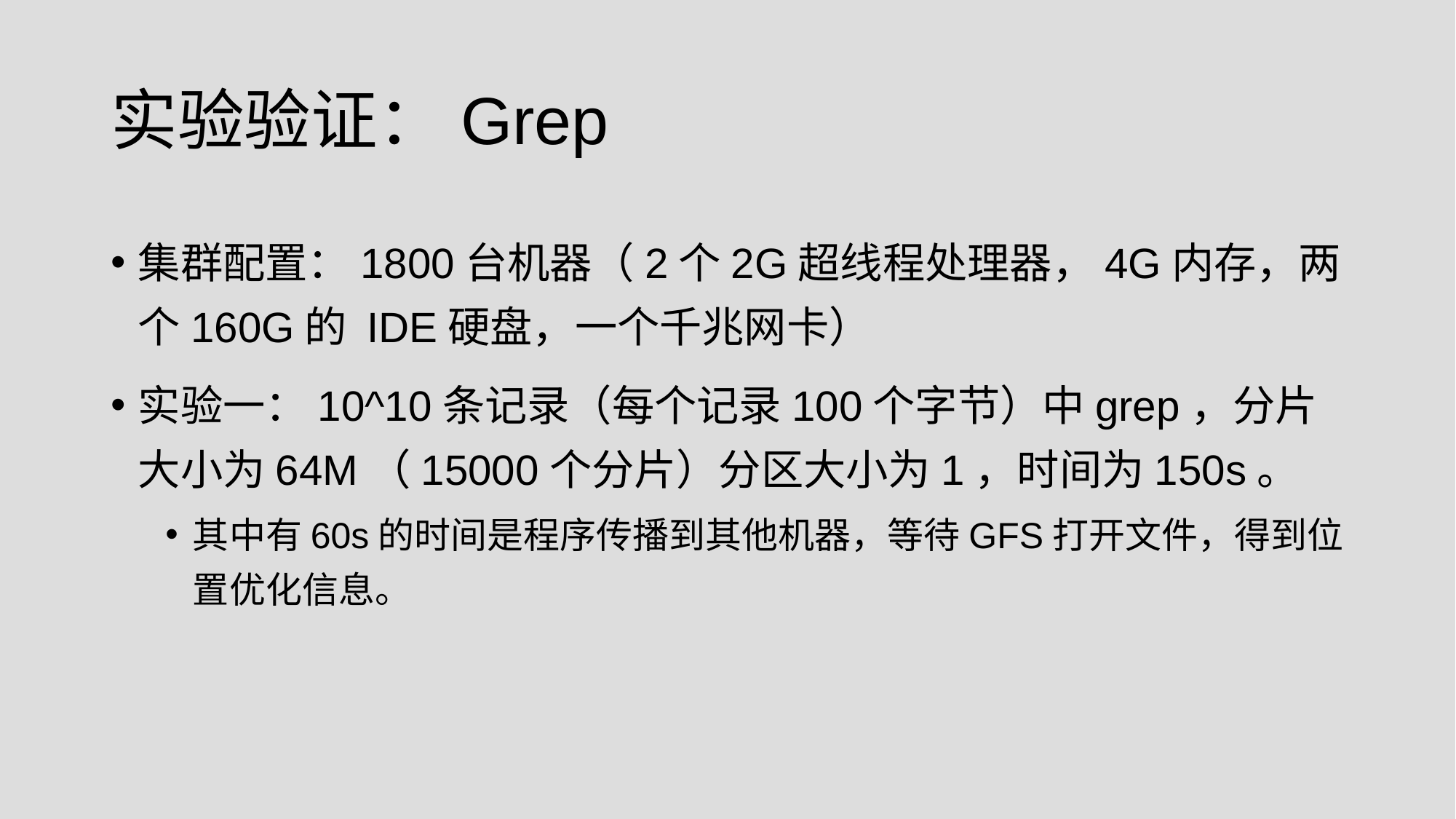

# 实验验证：Grep
集群配置：1800台机器（2个2G超线程处理器，4G内存，两个160G的 IDE硬盘，一个千兆网卡）
实验一：10^10条记录（每个记录100个字节）中grep，分片大小为64M（15000个分片）分区大小为1，时间为150s。
其中有60s的时间是程序传播到其他机器，等待GFS打开文件，得到位置优化信息。